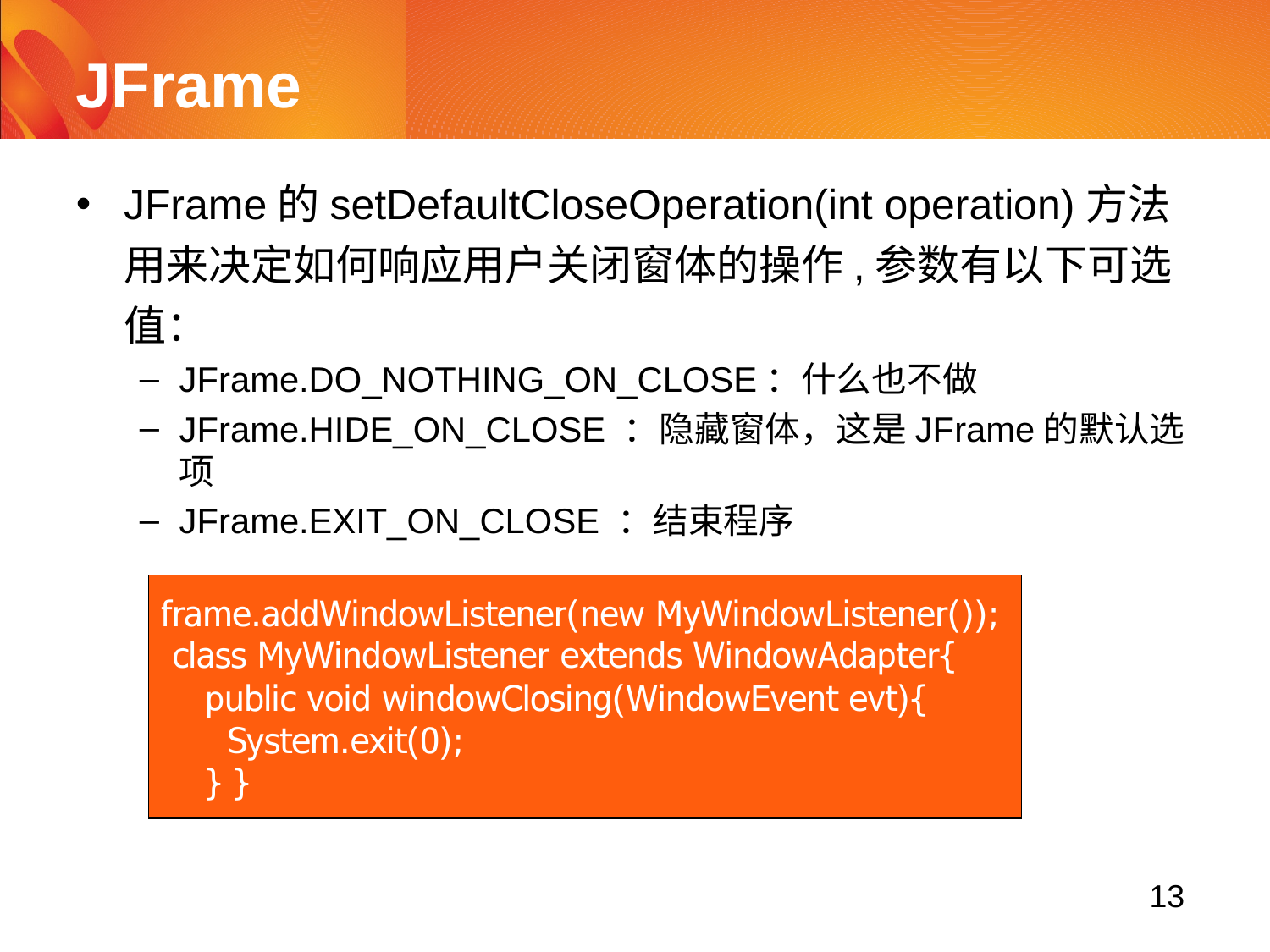

# JFrame
JFrame的setDefaultCloseOperation(int operation)方法用来决定如何响应用户关闭窗体的操作,参数有以下可选值：
JFrame.DO_NOTHING_ON_CLOSE：什么也不做
JFrame.HIDE_ON_CLOSE ：隐藏窗体，这是JFrame的默认选项
JFrame.EXIT_ON_CLOSE ：结束程序

frame.addWindowListener(new MyWindowListener());
 class MyWindowListener extends WindowAdapter{
    public void windowClosing(WindowEvent evt){
      System.exit(0);
    } }